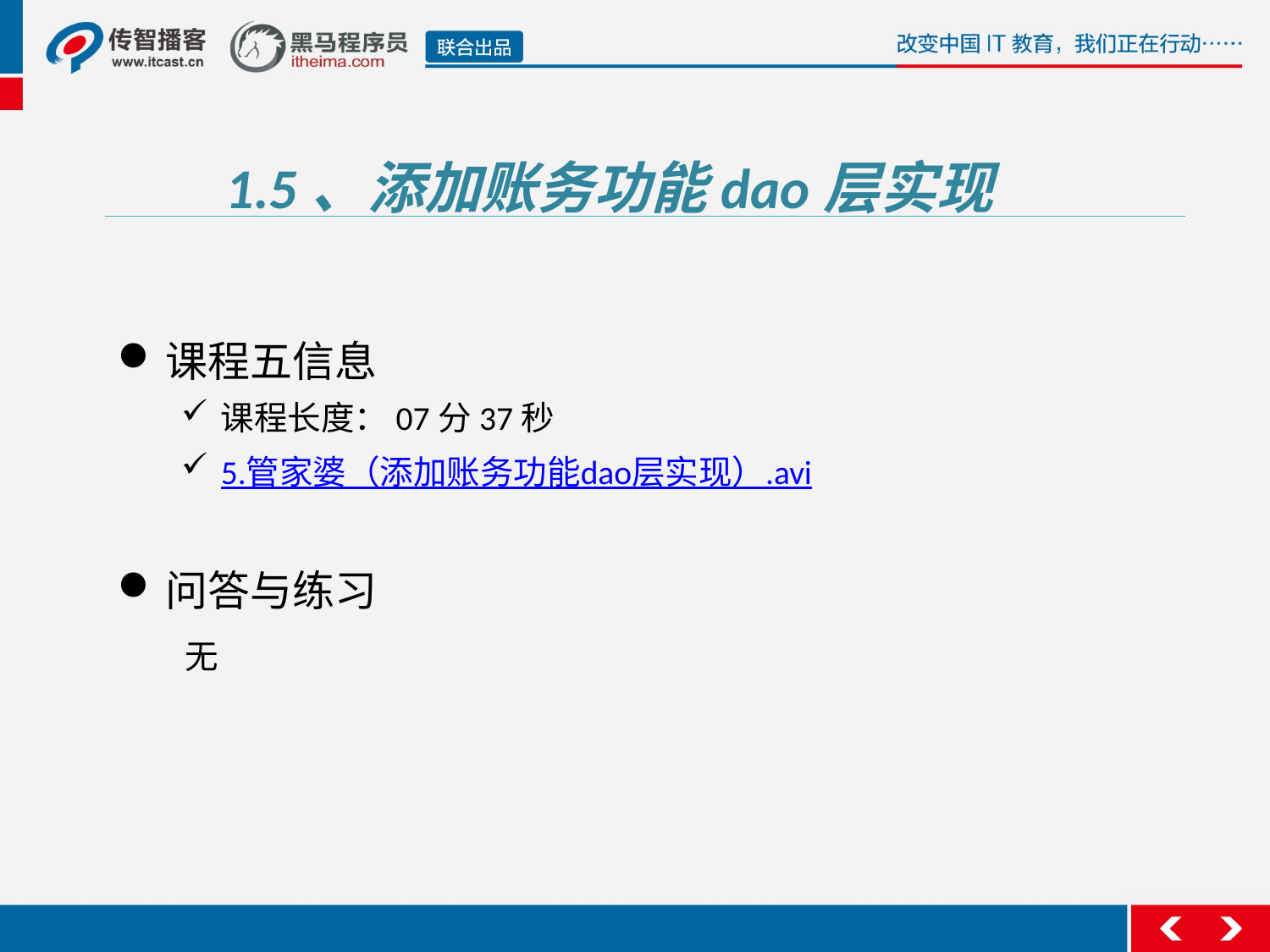

1.5、添加账务功能dao层实现

课程五信息
课程长度：07分37秒
5.管家婆（添加账务功能dao层实现）.avi

问答与练习
      无